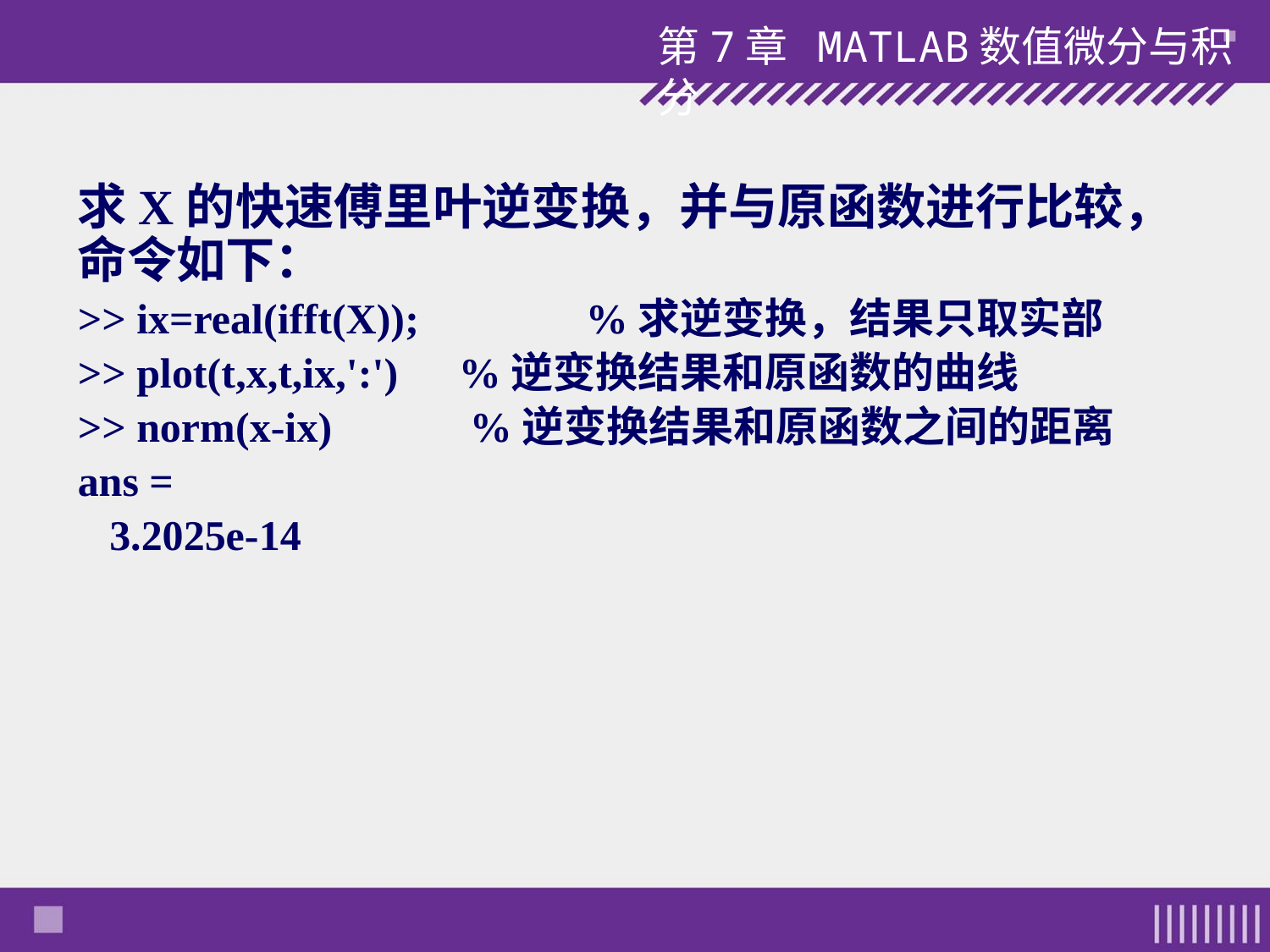

第7章  MATLAB数值微分与积分
求X的快速傅里叶逆变换，并与原函数进行比较，命令如下：
>> ix=real(ifft(X));      	%求逆变换，结果只取实部
>> plot(t,x,t,ix,':')     	%逆变换结果和原函数的曲线
>> norm(x-ix)             %逆变换结果和原函数之间的距离
ans =
   3.2025e-14